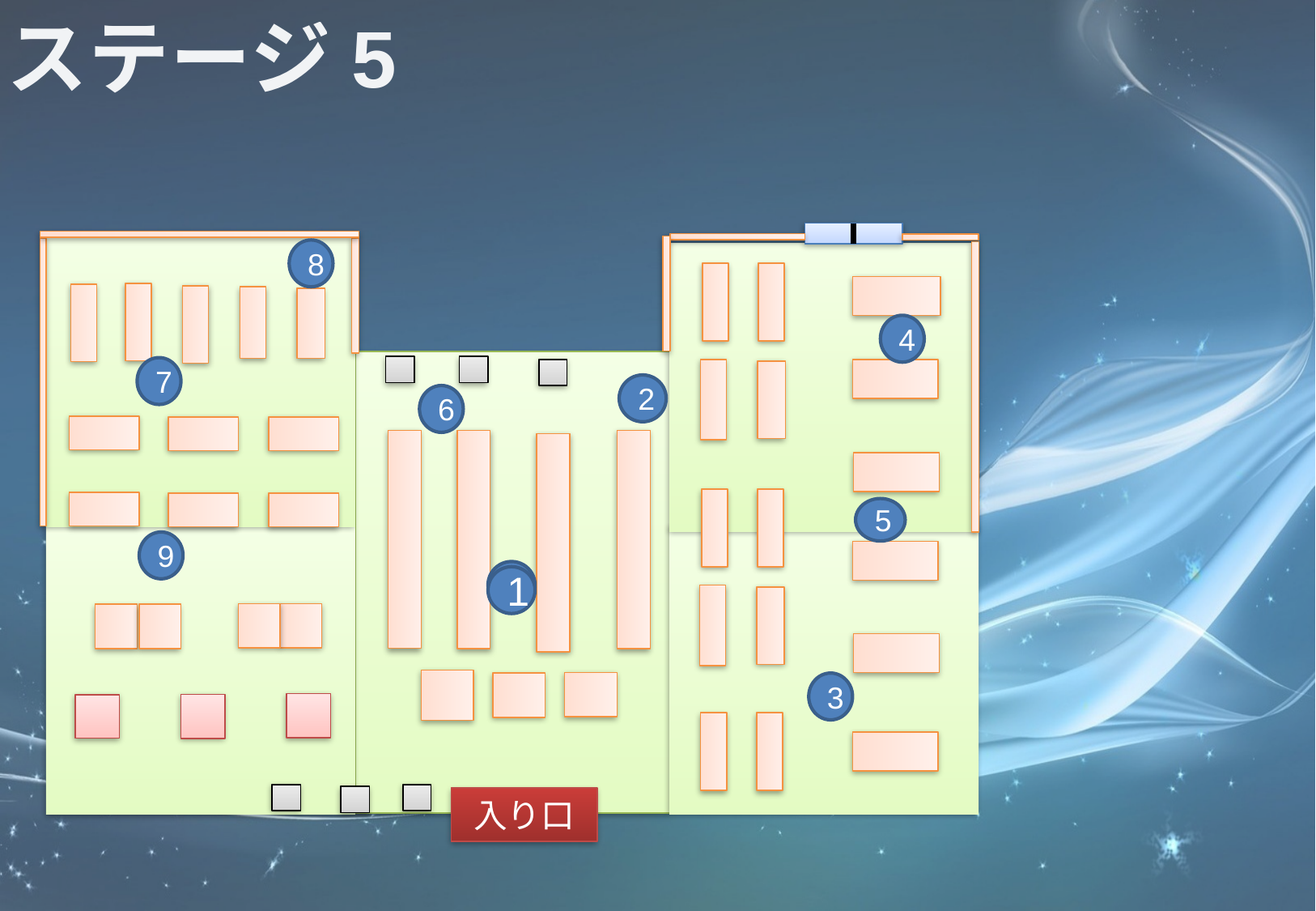

ステージ5

入り口
8
4
7
2
6
5
9
1
1
3